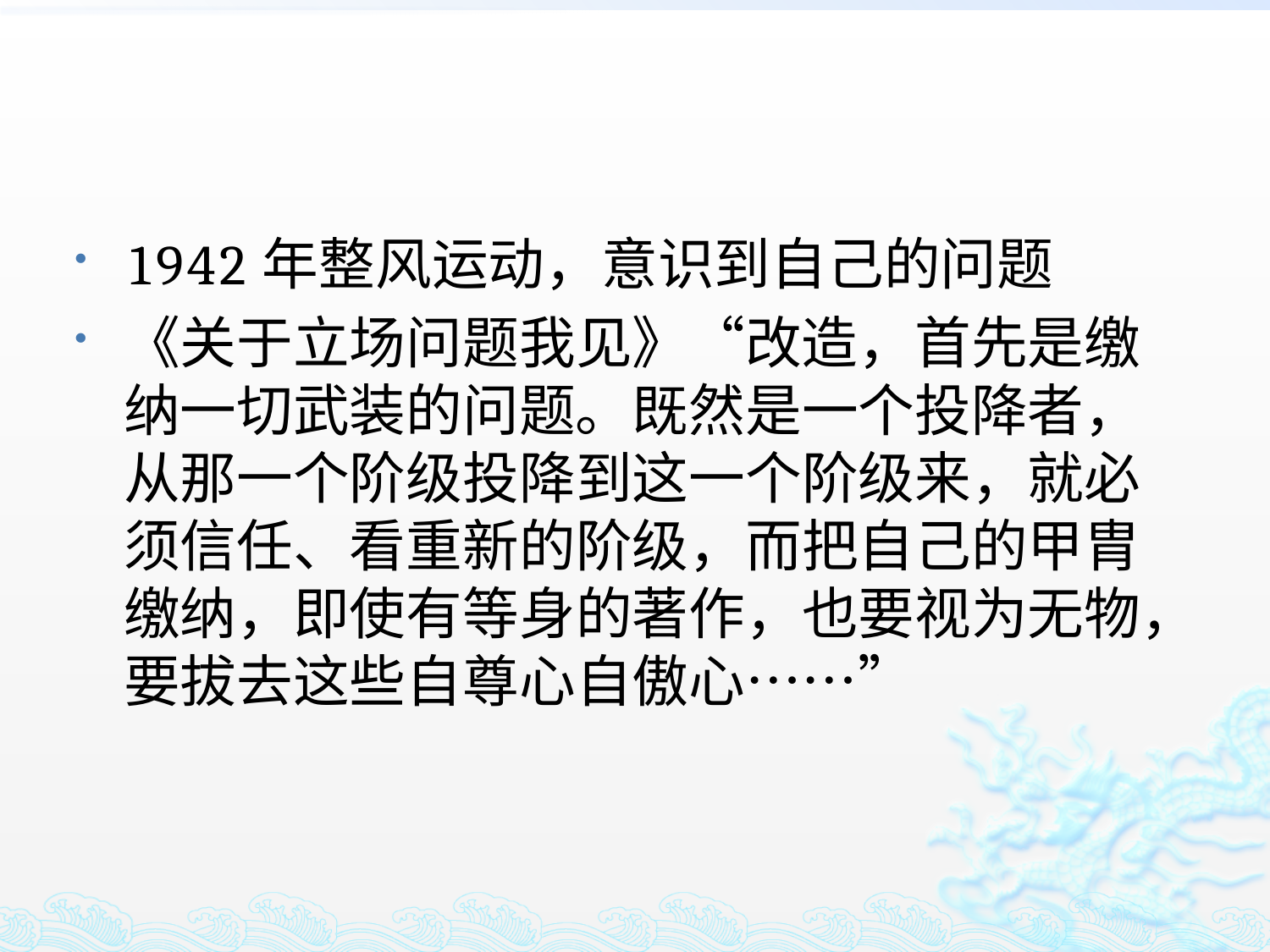

#
1942年整风运动，意识到自己的问题
《关于立场问题我见》“改造，首先是缴纳一切武装的问题。既然是一个投降者，从那一个阶级投降到这一个阶级来，就必须信任、看重新的阶级，而把自己的甲胄缴纳，即使有等身的著作，也要视为无物，要拔去这些自尊心自傲心……”